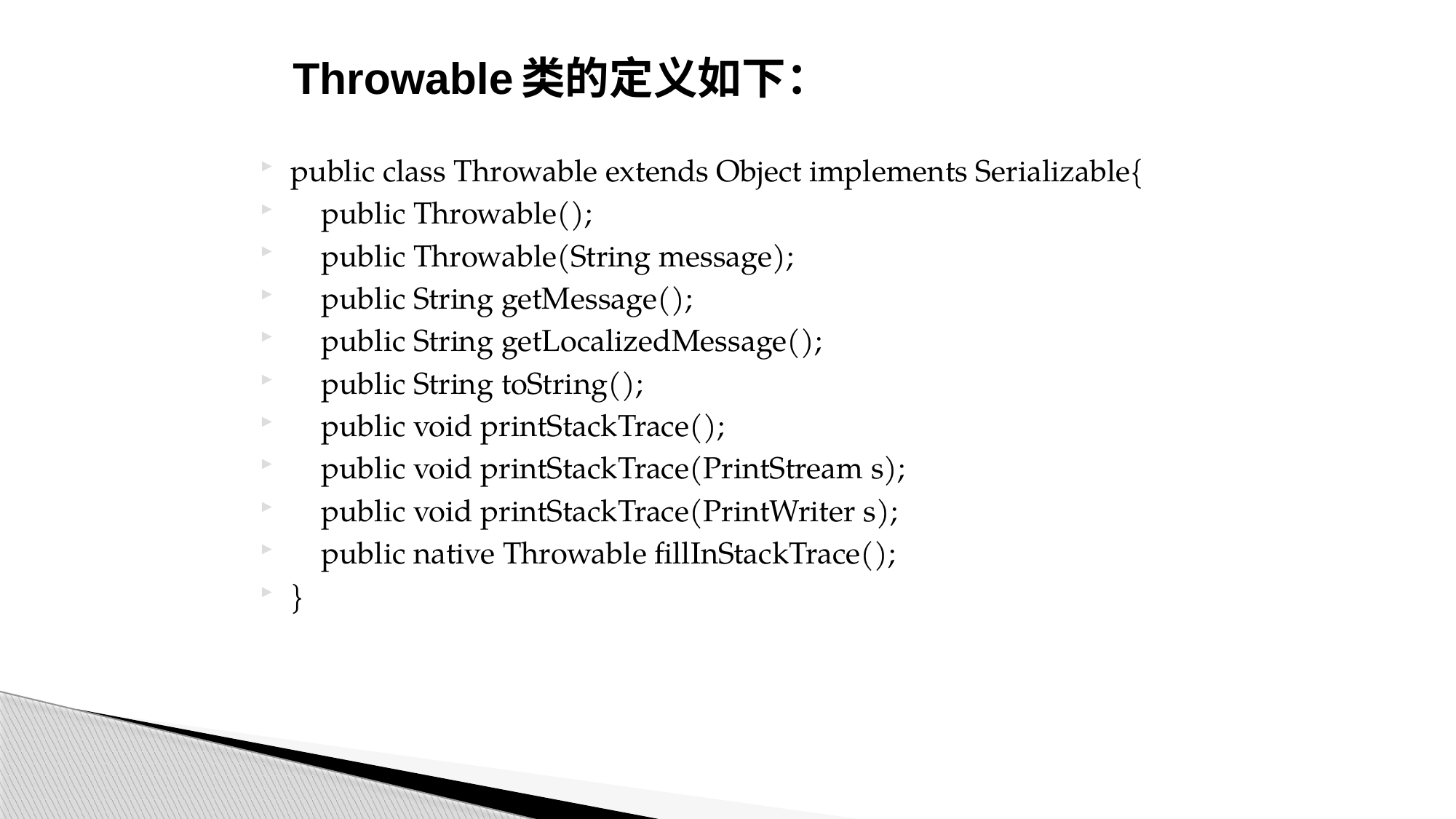

# Throwable类的定义如下：
public class Throwable extends Object implements Serializable{
    public Throwable();
    public Throwable(String message);
    public String getMessage();
    public String getLocalizedMessage();
    public String toString();
    public void printStackTrace();
    public void printStackTrace(PrintStream s);
    public void printStackTrace(PrintWriter s);
    public native Throwable fillInStackTrace();
}